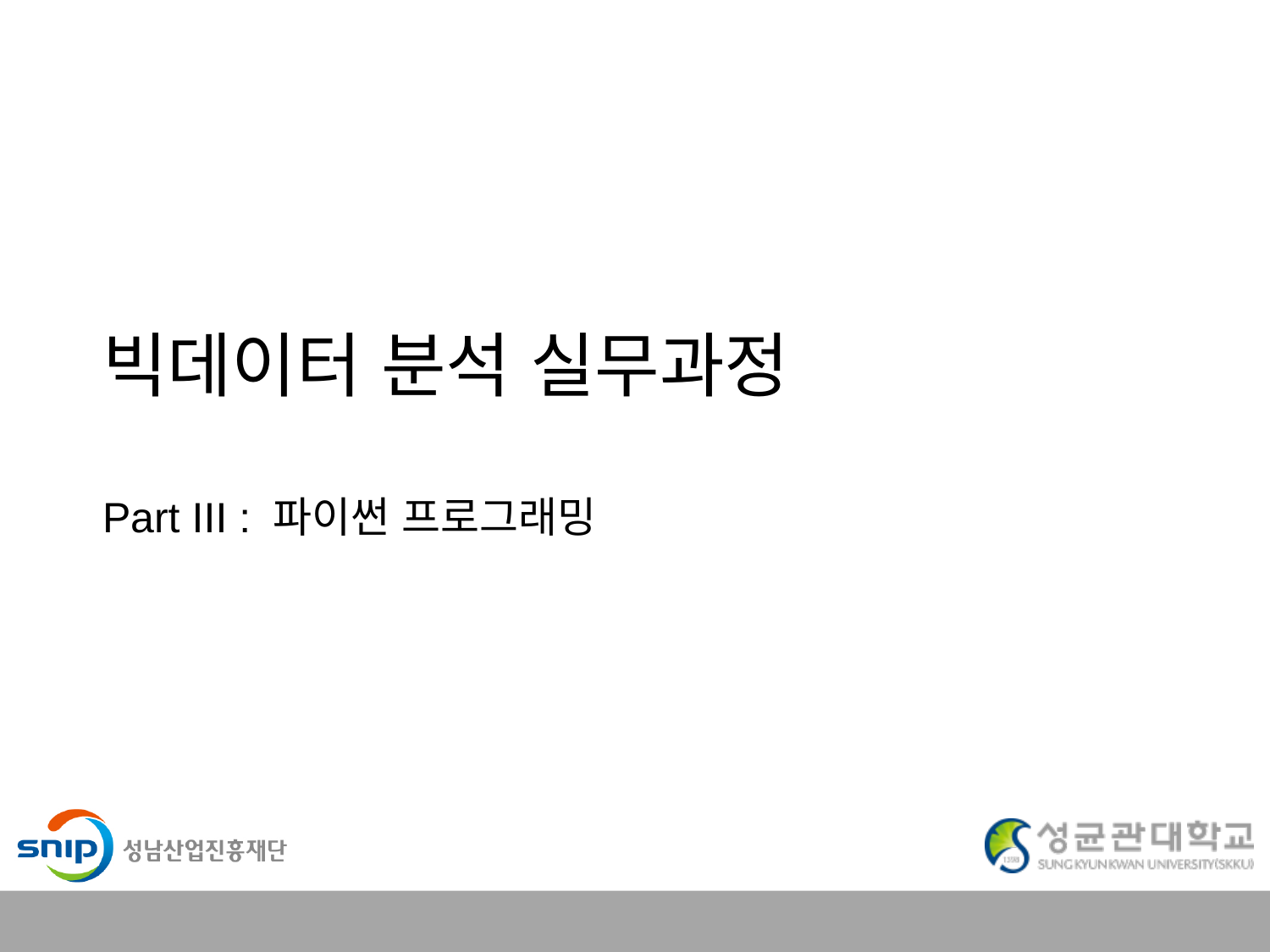

# 빅데이터 분석 실무과정 Part III : 파이썬 프로그래밍